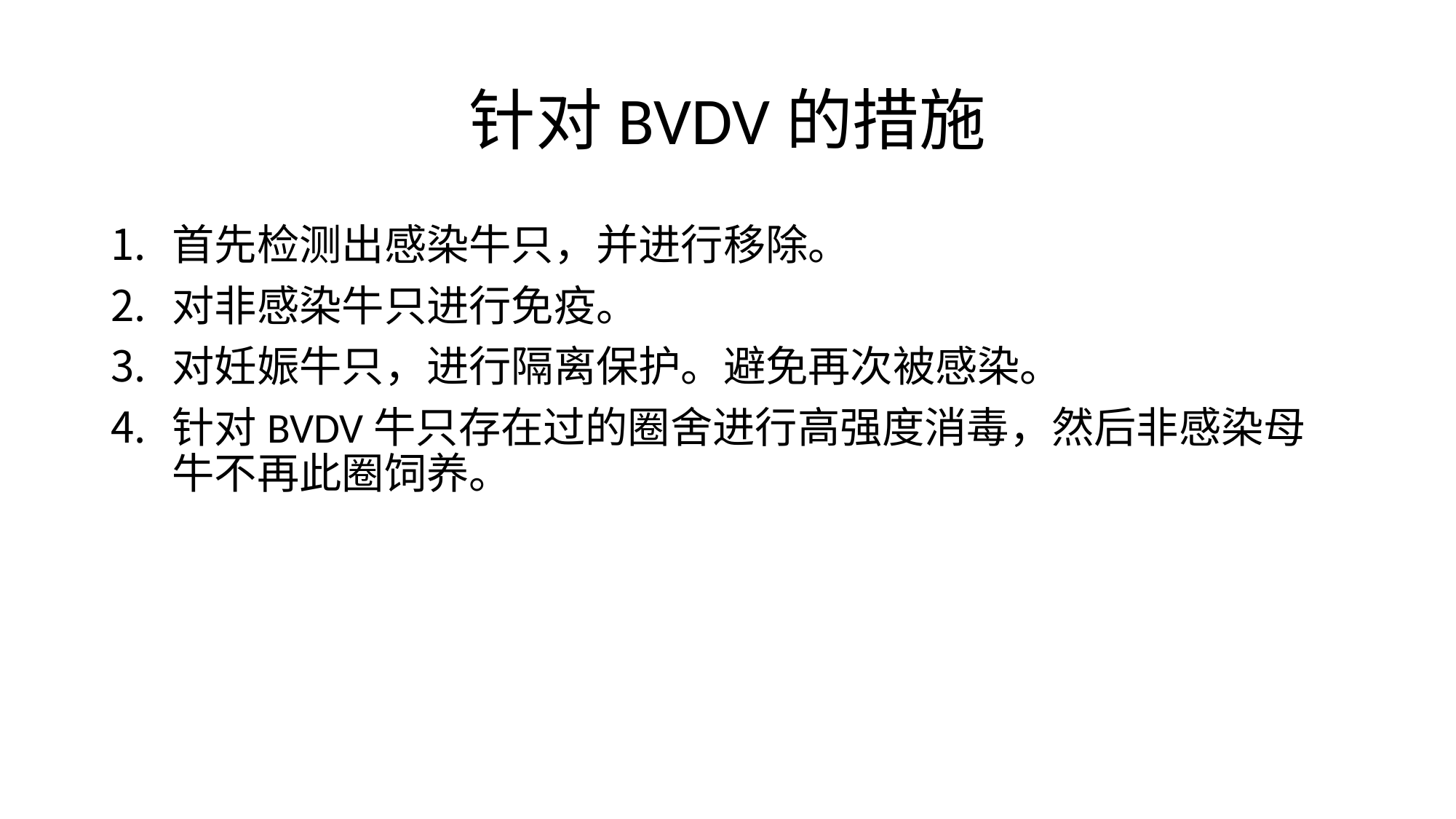

# 针对BVDV的措施
首先检测出感染牛只，并进行移除。
对非感染牛只进行免疫。
对妊娠牛只，进行隔离保护。避免再次被感染。
针对BVDV牛只存在过的圈舍进行高强度消毒，然后非感染母牛不再此圈饲养。